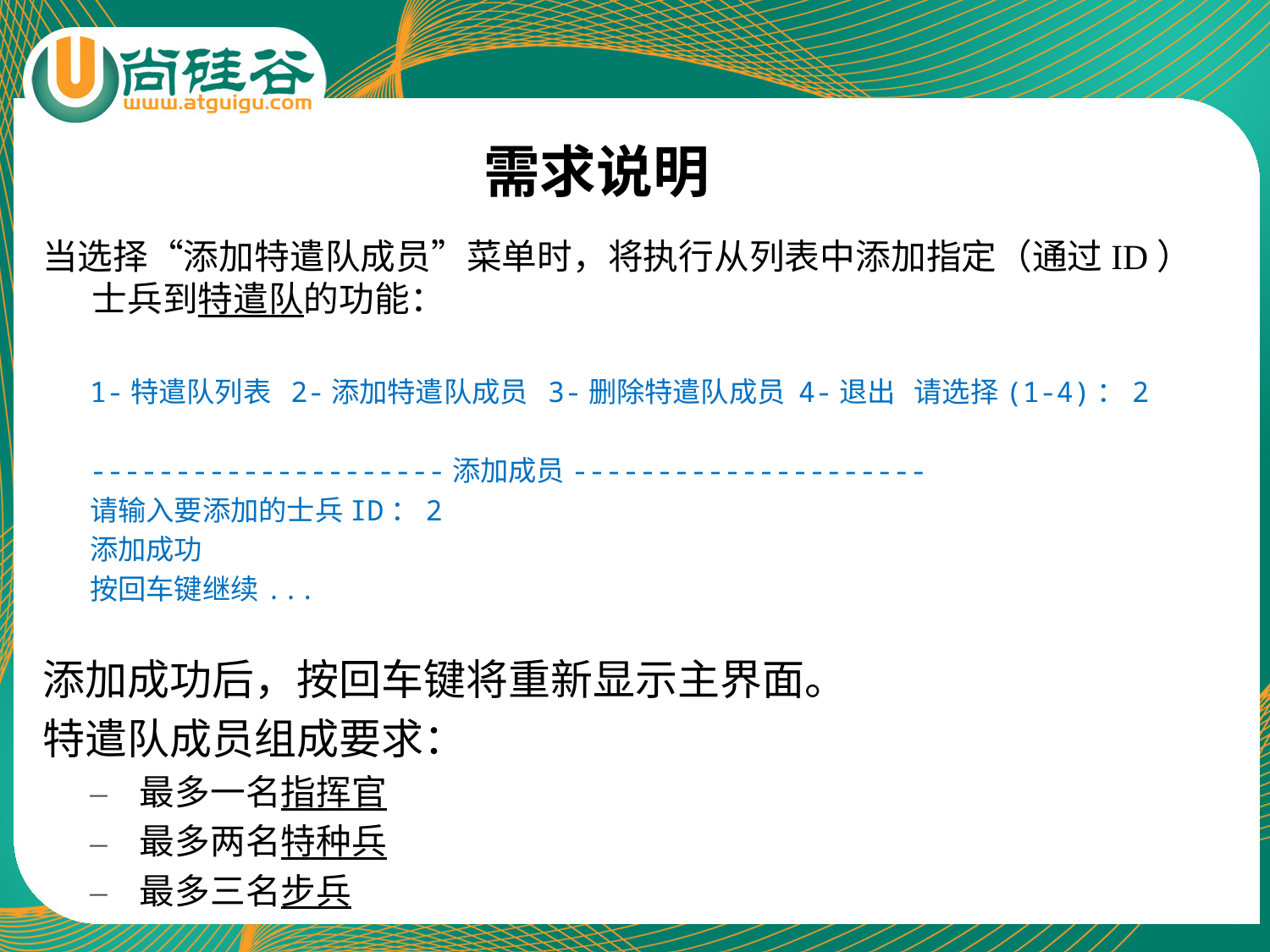

需求说明
当选择“添加特遣队成员”菜单时，将执行从列表中添加指定（通过ID）士兵到特遣队的功能：

1-特遣队列表  2-添加特遣队成员  3-删除特遣队成员 4-退出   请选择(1-4)：2

---------------------添加成员---------------------
请输入要添加的士兵ID：2
添加成功
按回车键继续...

添加成功后，按回车键将重新显示主界面。
特遣队成员组成要求：
最多一名指挥官
最多两名特种兵
最多三名步兵